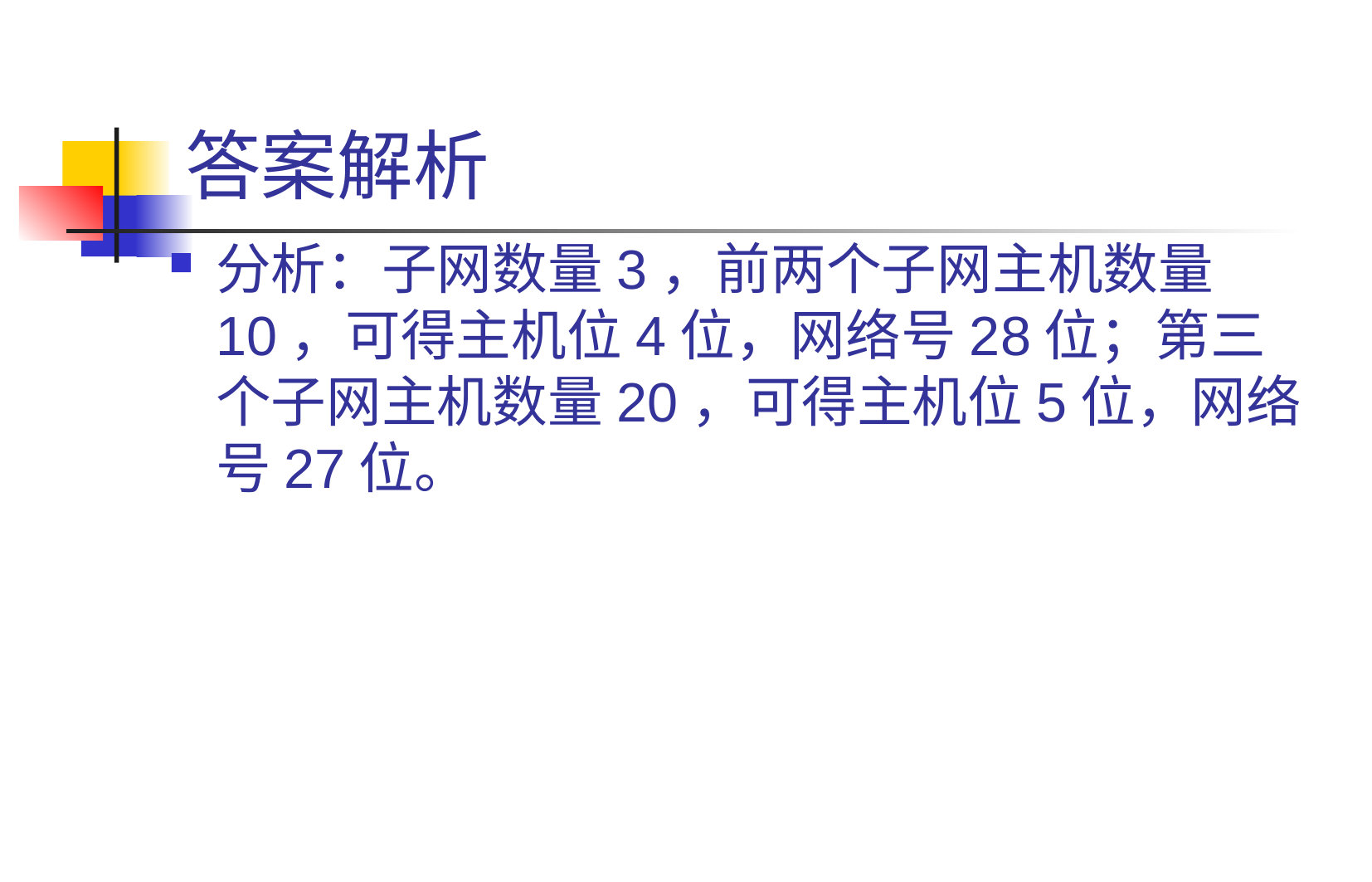

# 答案解析
分析：子网数量3，前两个子网主机数量10，可得主机位4位，网络号28位；第三个子网主机数量20，可得主机位5位，网络号27位。